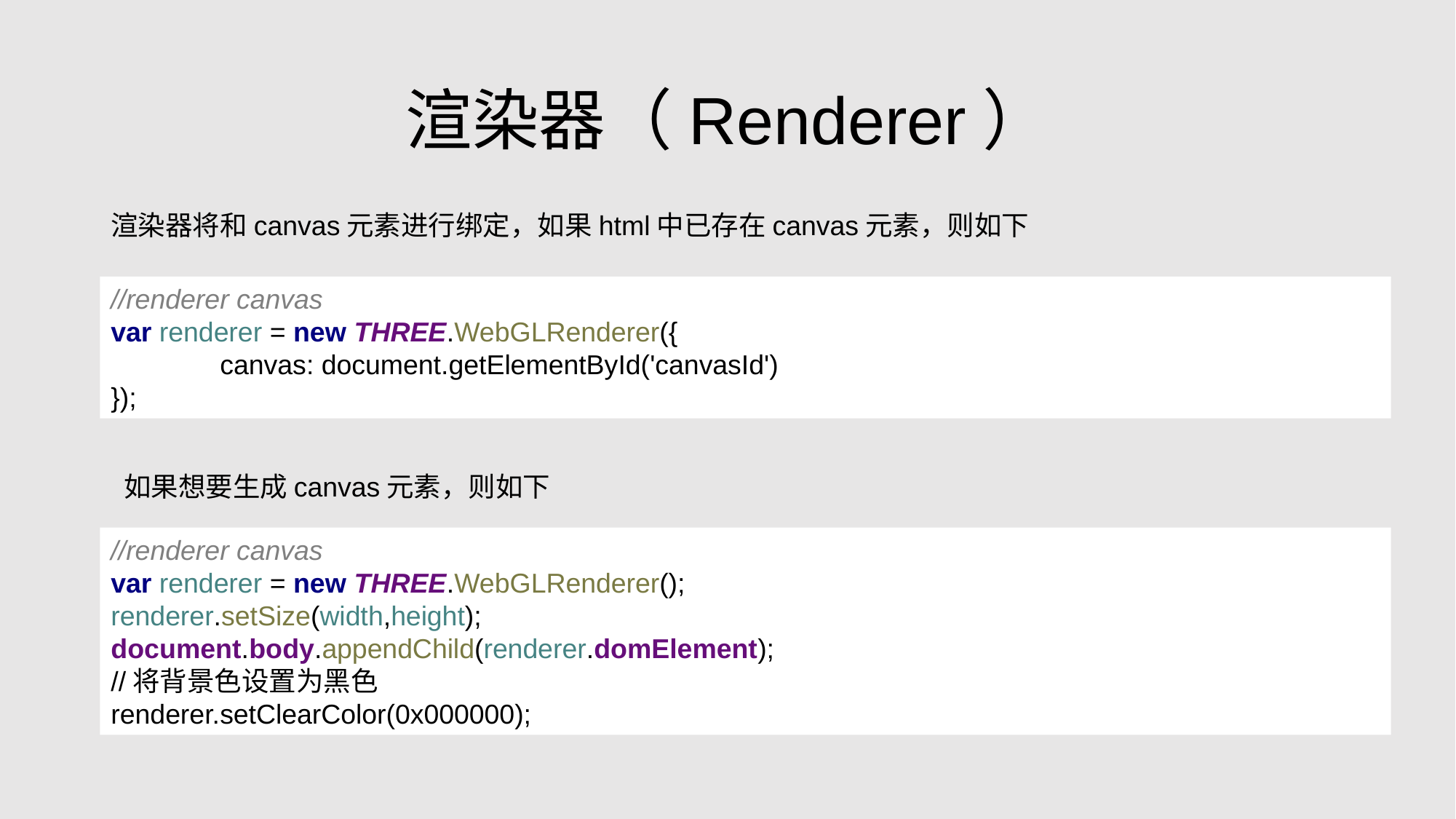

# 渲染器（Renderer）
渲染器将和canvas元素进行绑定，如果html中已存在canvas元素，则如下
//renderer canvas
var renderer = new THREE.WebGLRenderer({
	canvas: document.getElementById('canvasId')
});
如果想要生成canvas元素，则如下
//renderer canvas
var renderer = new THREE.WebGLRenderer();
renderer.setSize(width,height);
document.body.appendChild(renderer.domElement);
//将背景色设置为黑色
renderer.setClearColor(0x000000);